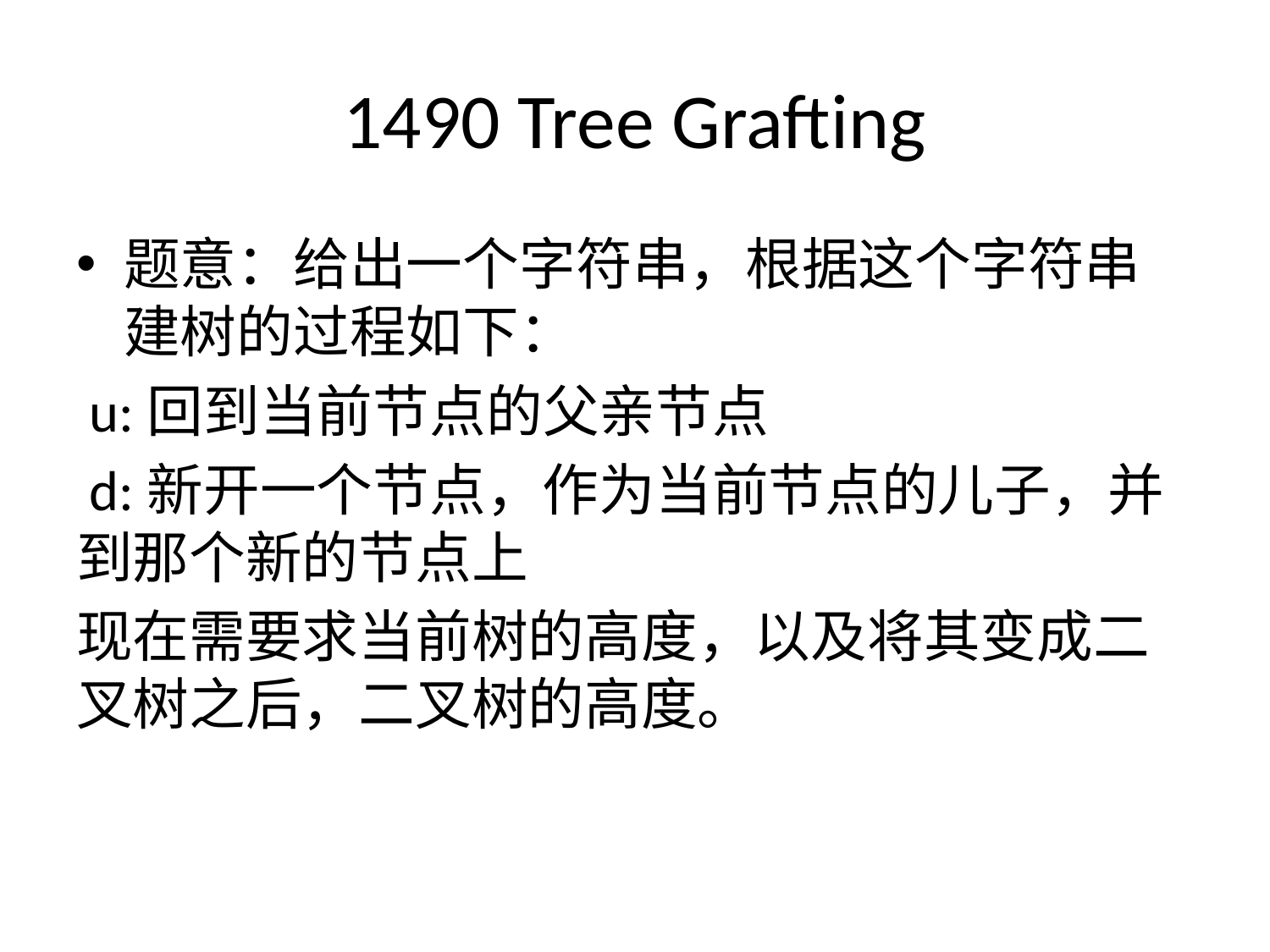

# 1490 Tree Grafting
题意：给出一个字符串，根据这个字符串建树的过程如下：
 u:回到当前节点的父亲节点
 d:新开一个节点，作为当前节点的儿子，并到那个新的节点上
现在需要求当前树的高度，以及将其变成二叉树之后，二叉树的高度。